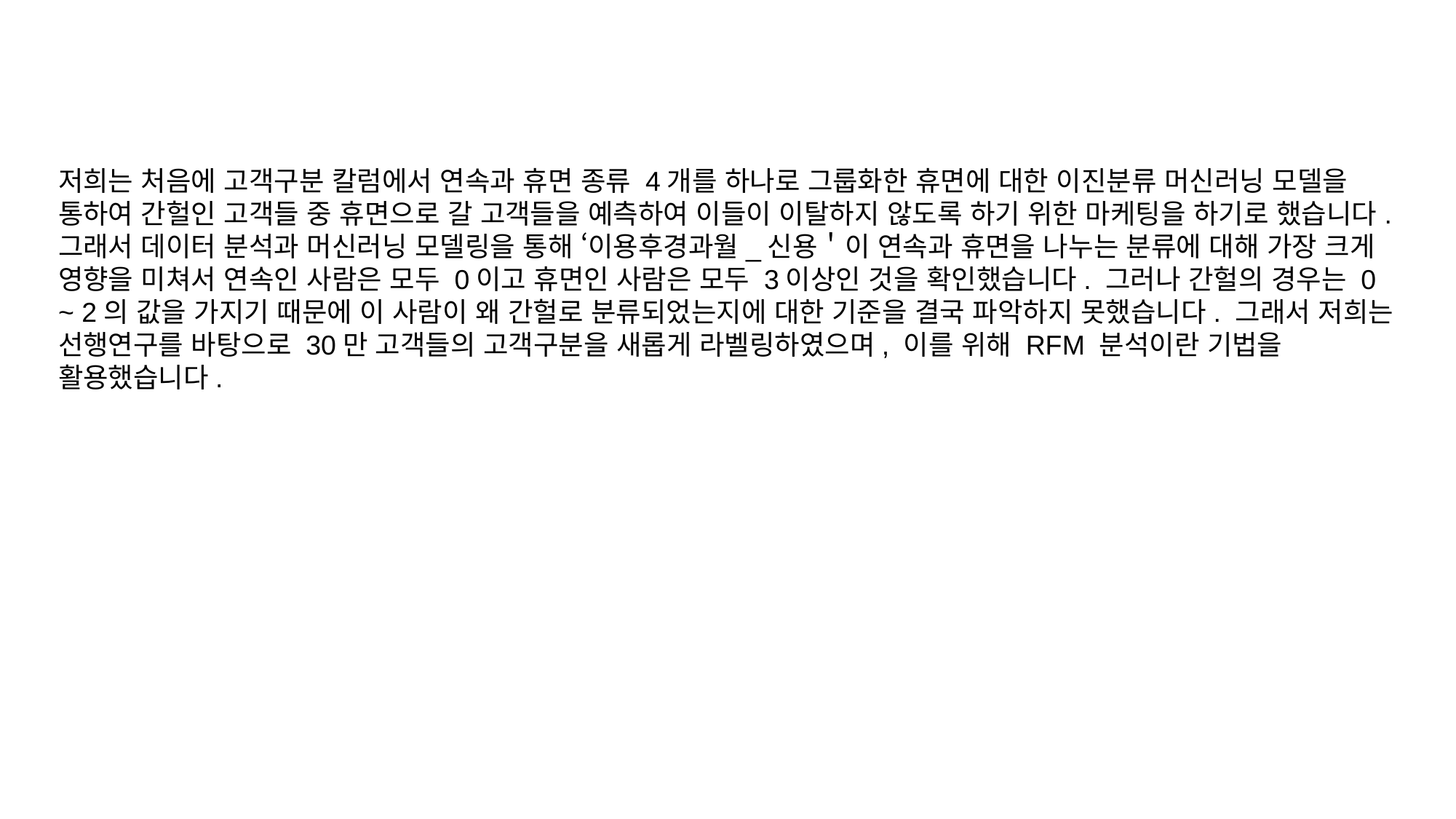

저희는 처음에 고객구분 칼럼에서 연속과 휴면 종류 4개를 하나로 그룹화한 휴면에 대한 이진분류 머신러닝 모델을 통하여 간헐인 고객들 중 휴면으로 갈 고객들을 예측하여 이들이 이탈하지 않도록 하기 위한 마케팅을 하기로 했습니다. 그래서 데이터 분석과 머신러닝 모델링을 통해 ‘이용후경과월_신용＇이 연속과 휴면을 나누는 분류에 대해 가장 크게 영향을 미쳐서 연속인 사람은 모두 0이고 휴면인 사람은 모두 3이상인 것을 확인했습니다. 그러나 간헐의 경우는 0 ~ 2의 값을 가지기 때문에 이 사람이 왜 간헐로 분류되었는지에 대한 기준을 결국 파악하지 못했습니다. 그래서 저희는 선행연구를 바탕으로 30만 고객들의 고객구분을 새롭게 라벨링하였으며, 이를 위해 RFM 분석이란 기법을 활용했습니다.